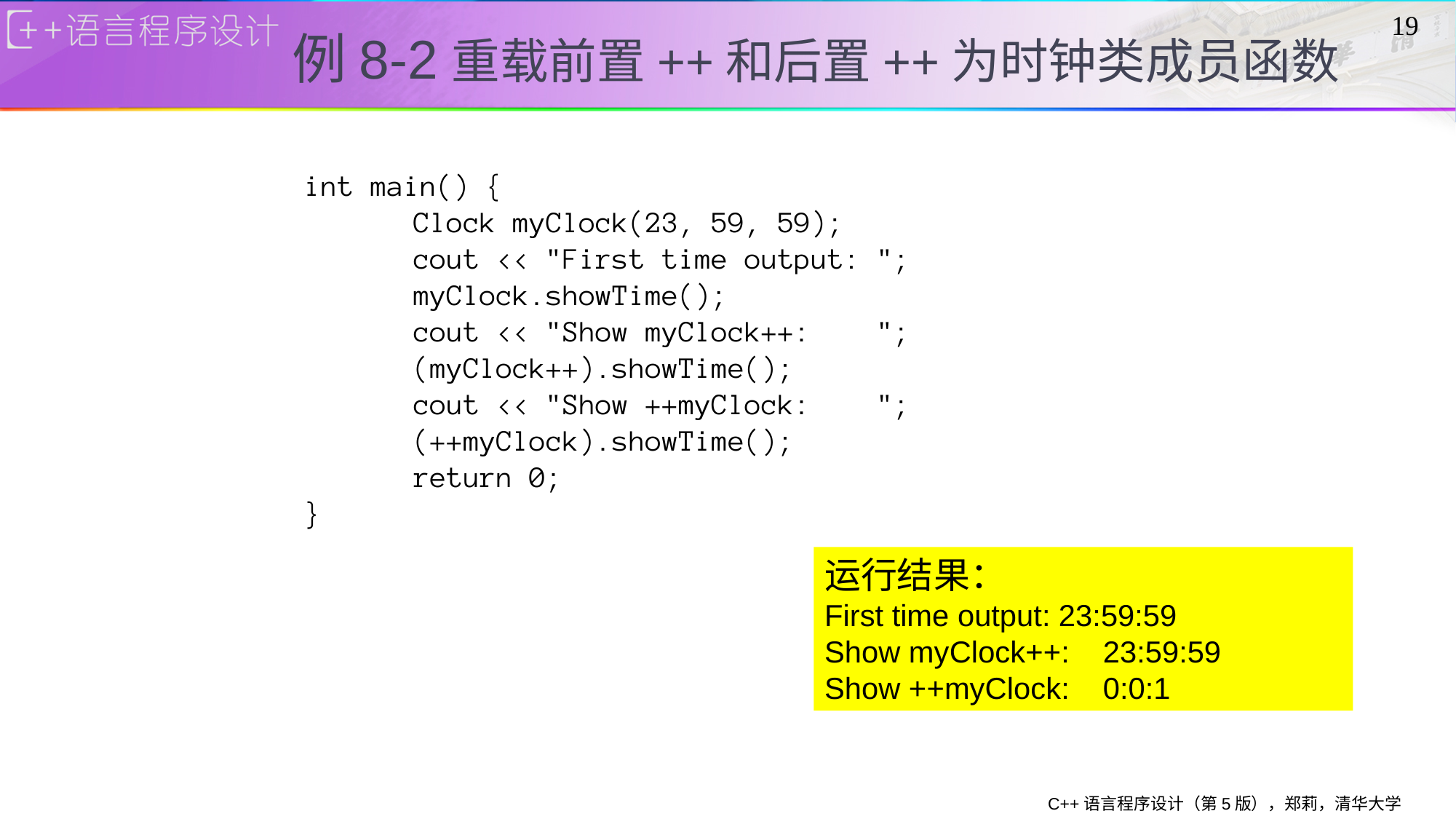

19
# 例8-2重载前置++和后置++为时钟类成员函数
int main() {
	Clock myClock(23, 59, 59);
	cout << "First time output: ";
	myClock.showTime();
	cout << "Show myClock++:    ";
	(myClock++).showTime();
	cout << "Show ++myClock:    ";
	(++myClock).showTime();
	return 0;
}
运行结果：
First time output: 23:59:59
Show myClock++:    23:59:59
Show ++myClock:    0:0:1